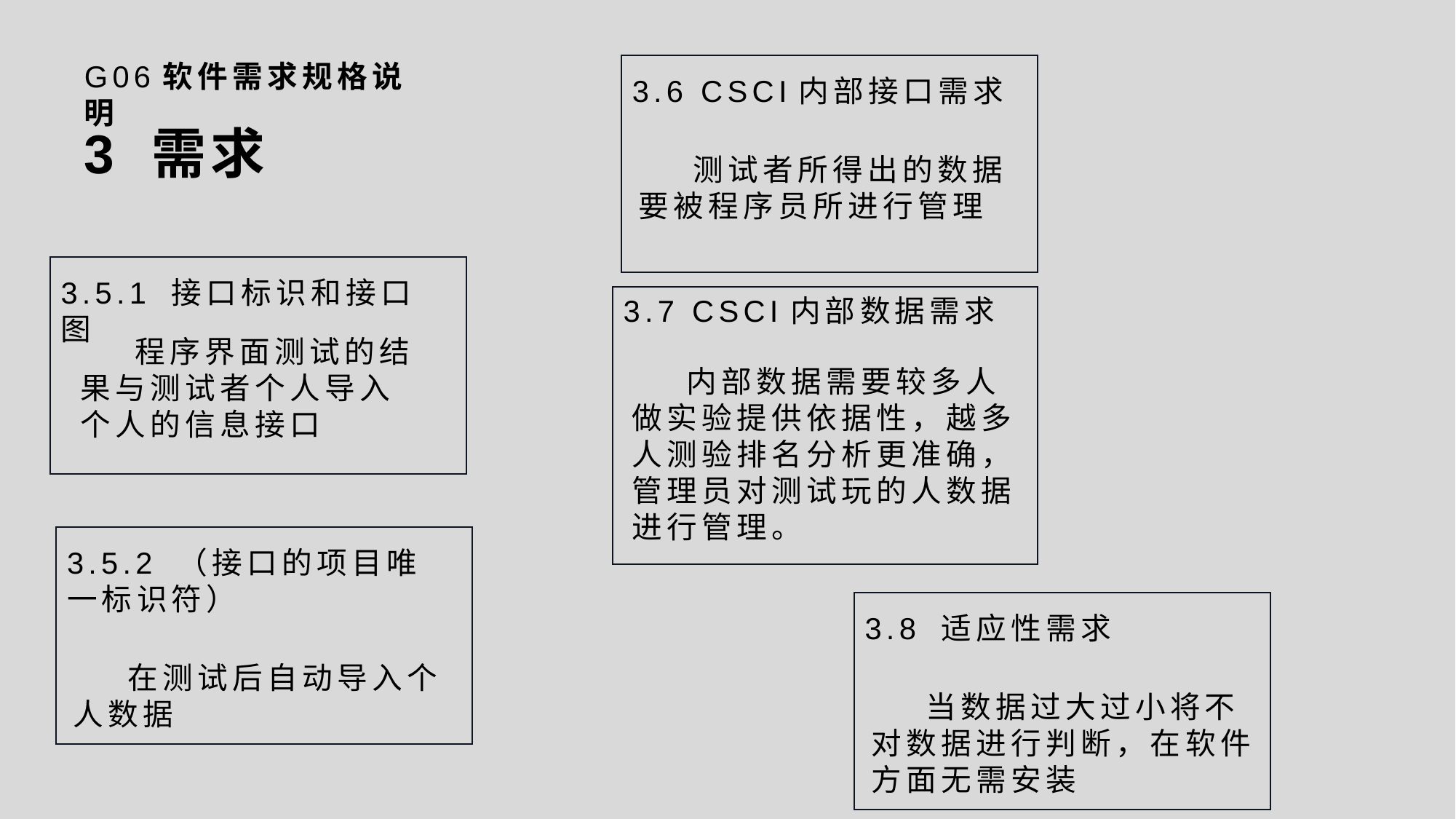

G06软件需求规格说明

3.6 CSCI内部接口需求
3 需求
测试者所得出的数据要被程序员所进行管理

3.5.1 接口标识和接口图
3.7 CSCI内部数据需求

程序界面测试的结果与测试者个人导入个人的信息接口
内部数据需要较多人做实验提供依据性，越多人测验排名分析更准确，管理员对测试玩的人数据进行管理。

3.5.2 （接口的项目唯一标识符）

3.8 适应性需求

在测试后自动导入个人数据
当数据过大过小将不对数据进行判断，在软件方面无需安装